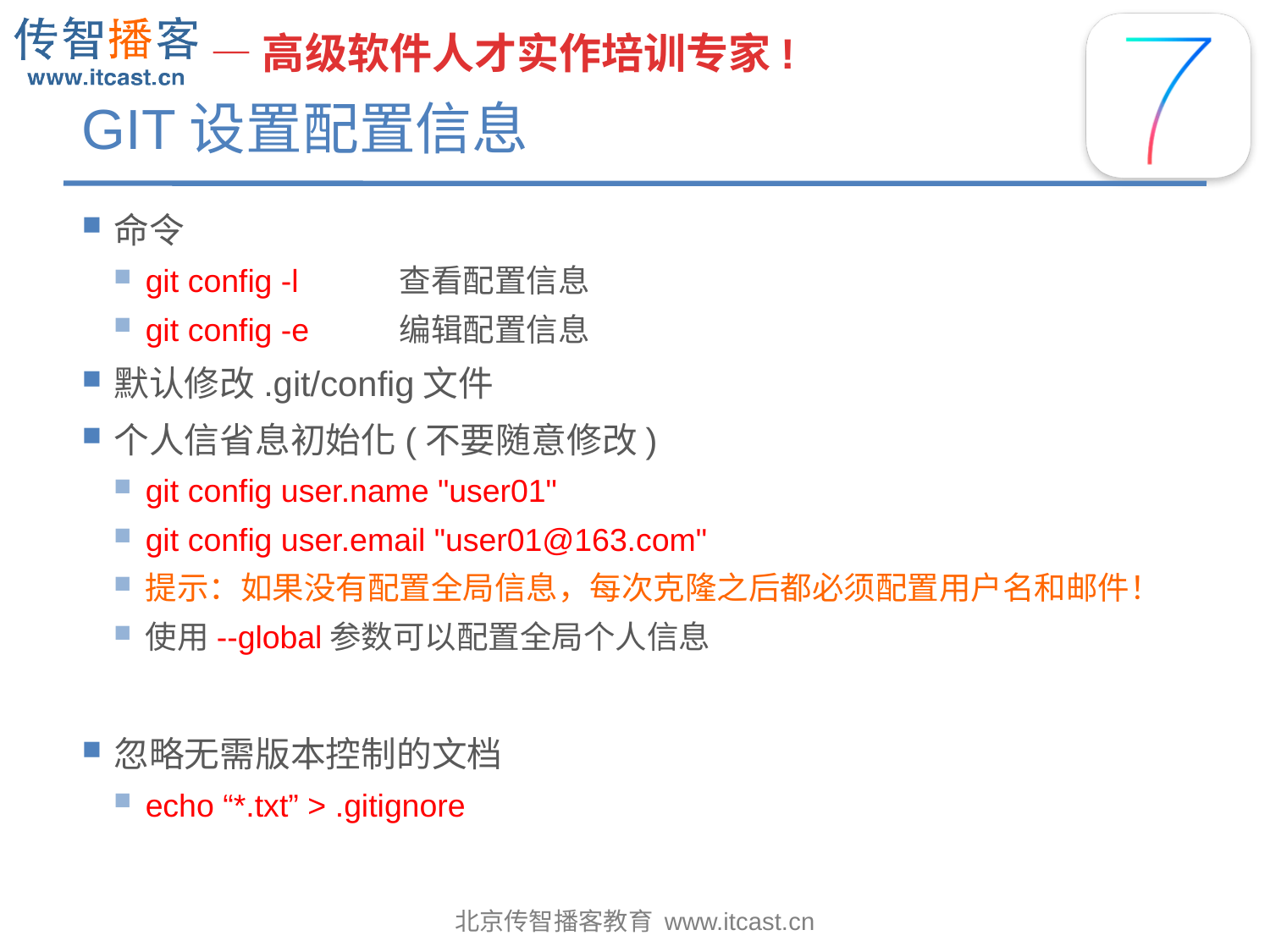

# GIT设置配置信息
命令
git config -l 	查看配置信息
git config -e 	编辑配置信息
默认修改.git/config文件
个人信省息初始化(不要随意修改)
git config user.name "user01"
git config user.email "user01@163.com"
提示：如果没有配置全局信息，每次克隆之后都必须配置用户名和邮件！
使用--global参数可以配置全局个人信息

忽略无需版本控制的文档
echo “*.txt” > .gitignore